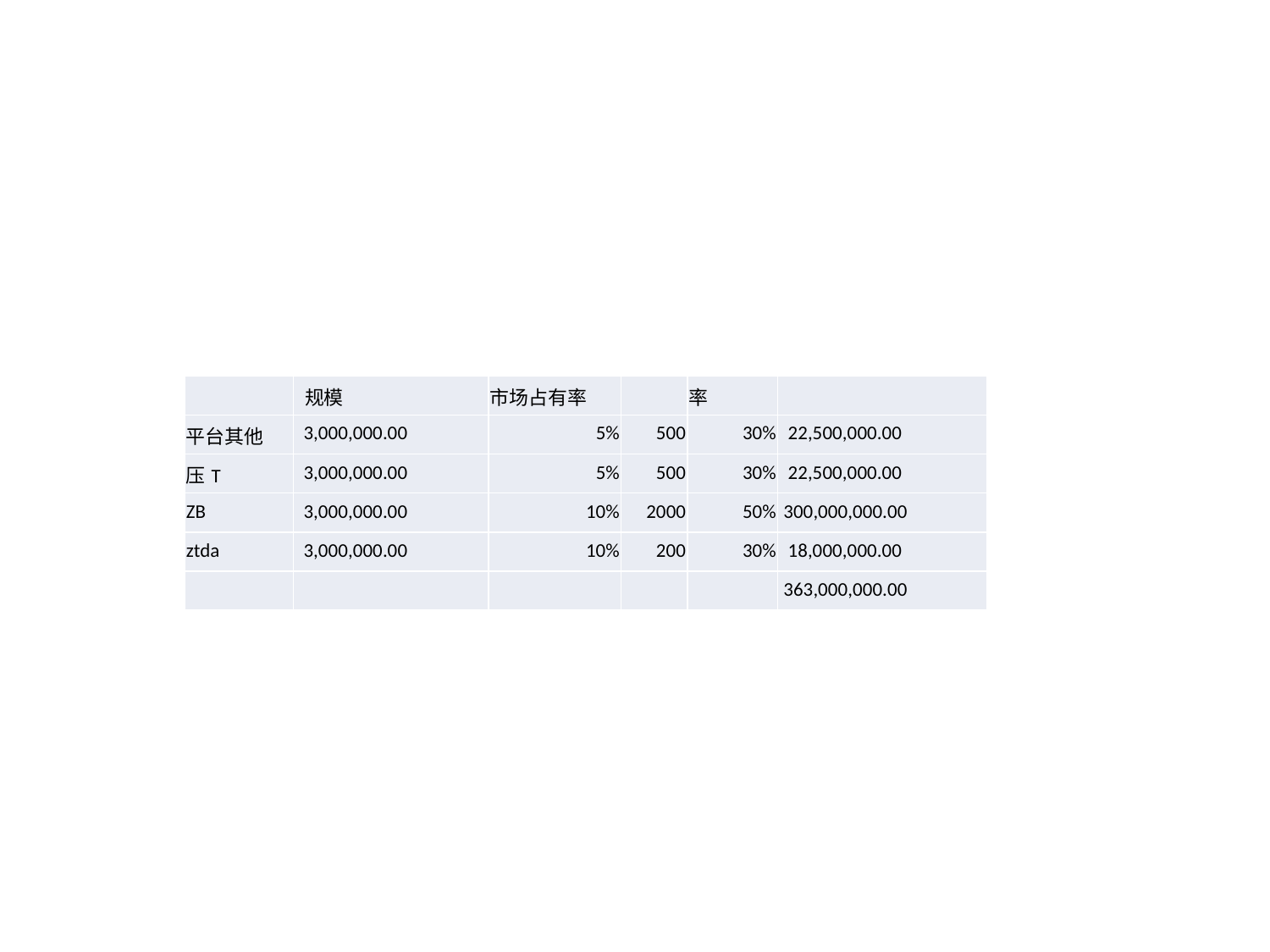

#
|  | 规模 | 市场占有率 |  | 率 |  |
| --- | --- | --- | --- | --- | --- |
| 平台其他 | 3,000,000.00 | 5% | 500 | 30% | 22,500,000.00 |
| 压T | 3,000,000.00 | 5% | 500 | 30% | 22,500,000.00 |
| ZB | 3,000,000.00 | 10% | 2000 | 50% | 300,000,000.00 |
| ztda | 3,000,000.00 | 10% | 200 | 30% | 18,000,000.00 |
|  |  |  |  |  | 363,000,000.00 |